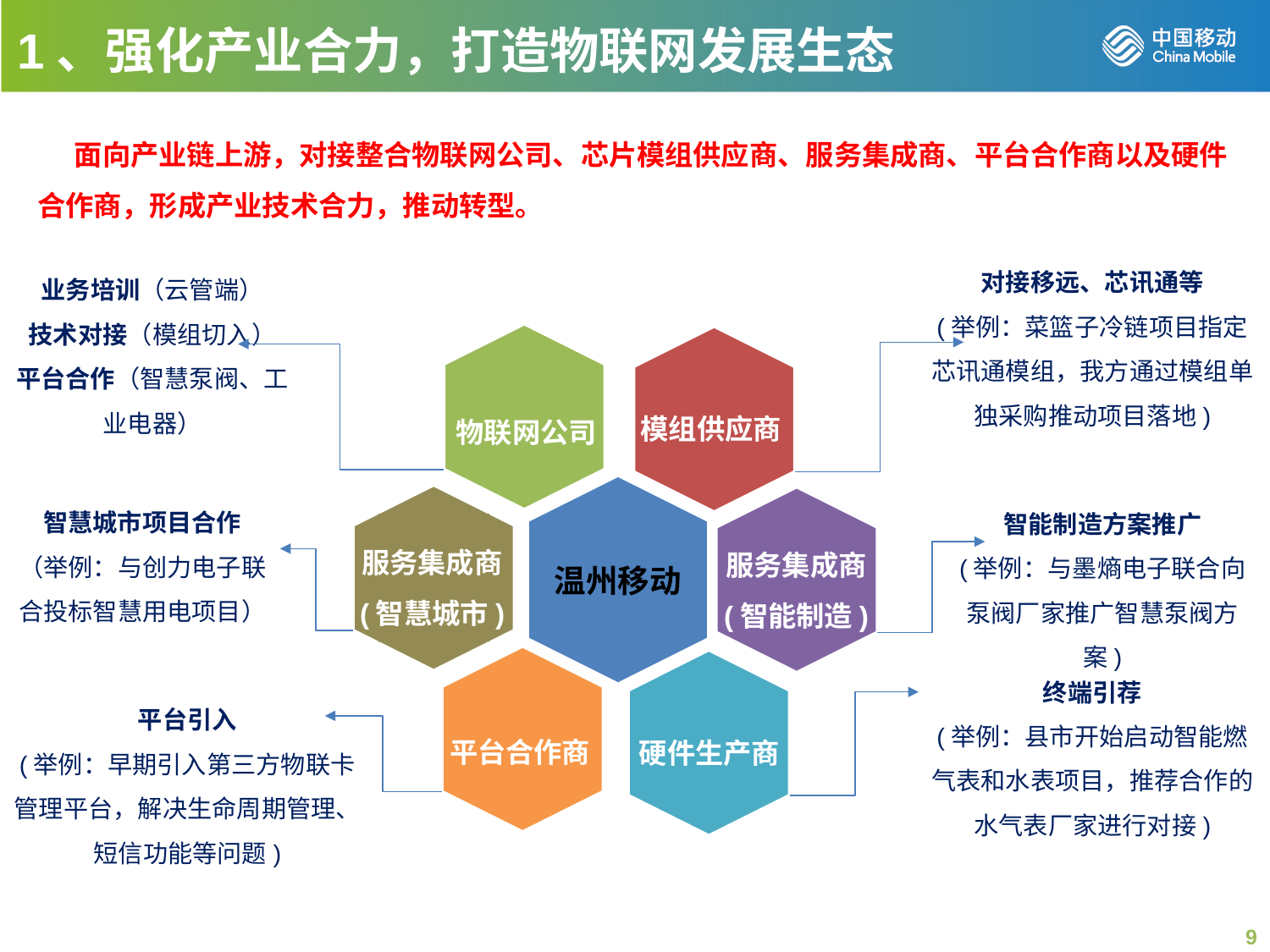

1、强化产业合力，打造物联网发展生态
面向产业链上游，对接整合物联网公司、芯片模组供应商、服务集成商、平台合作商以及硬件合作商，形成产业技术合力，推动转型。
对接移远、芯讯通等
(举例：菜篮子冷链项目指定芯讯通模组，我方通过模组单独采购推动项目落地)
业务培训（云管端）
技术对接（模组切入）
平台合作（智慧泵阀、工业电器）

模组供应商
物联网公司

服务集成商
(智慧城市)
服务集成商
(智能制造)
温州移动

平台合作商
硬件生产商
智慧城市项目合作
（举例：与创力电子联合投标智慧用电项目）
智能制造方案推广
(举例：与墨熵电子联合向泵阀厂家推广智慧泵阀方案)
终端引荐
(举例：县市开始启动智能燃气表和水表项目，推荐合作的水气表厂家进行对接)
平台引入
(举例：早期引入第三方物联卡管理平台，解决生命周期管理、短信功能等问题)